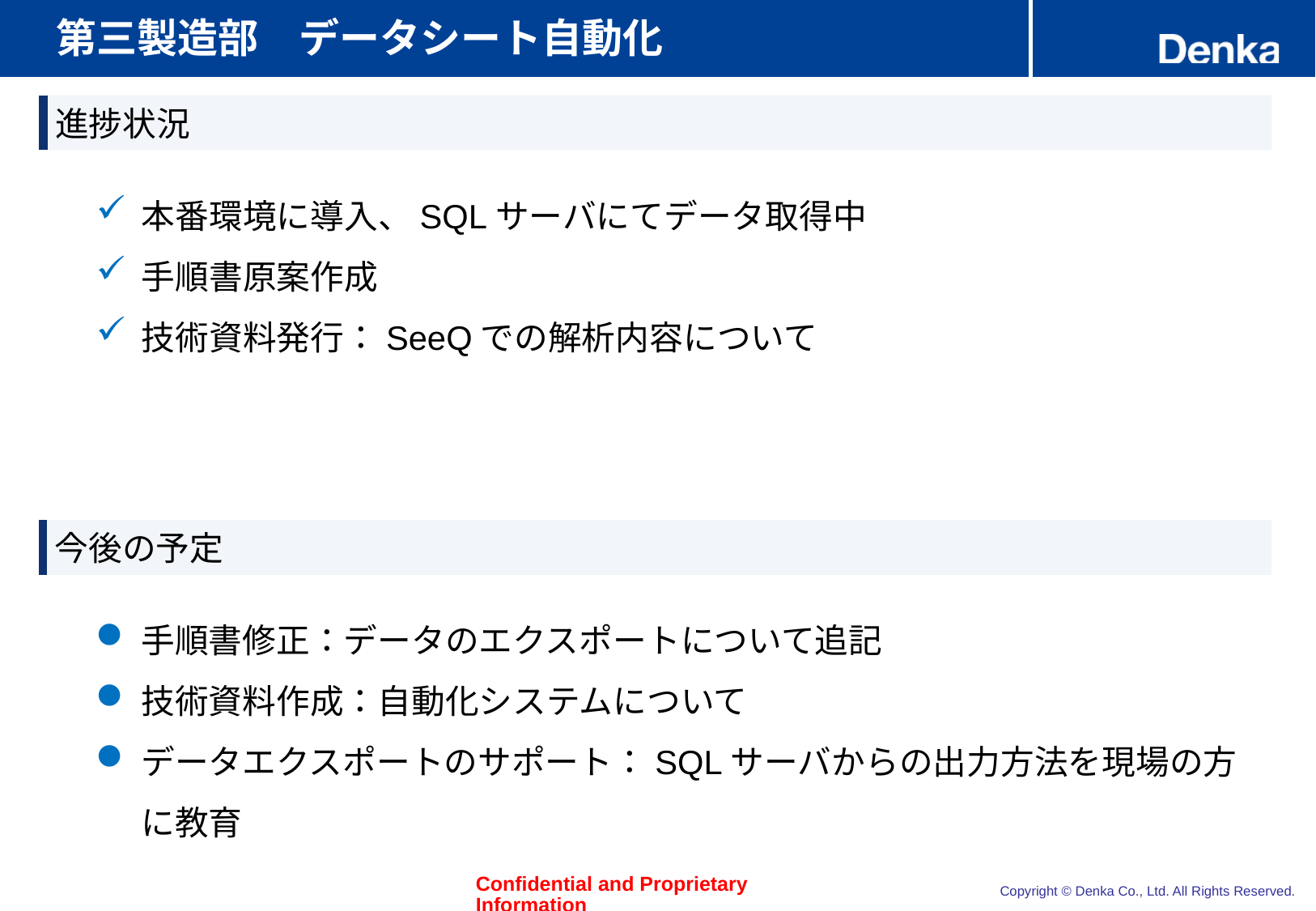

# 第三製造部　データシート自動化
進捗状況

本番環境に導入、SQLサーバにてデータ取得中
手順書原案作成
技術資料発行：SeeQでの解析内容について
今後の予定

手順書修正：データのエクスポートについて追記
技術資料作成：自動化システムについて
データエクスポートのサポート：SQLサーバからの出力方法を現場の方に教育